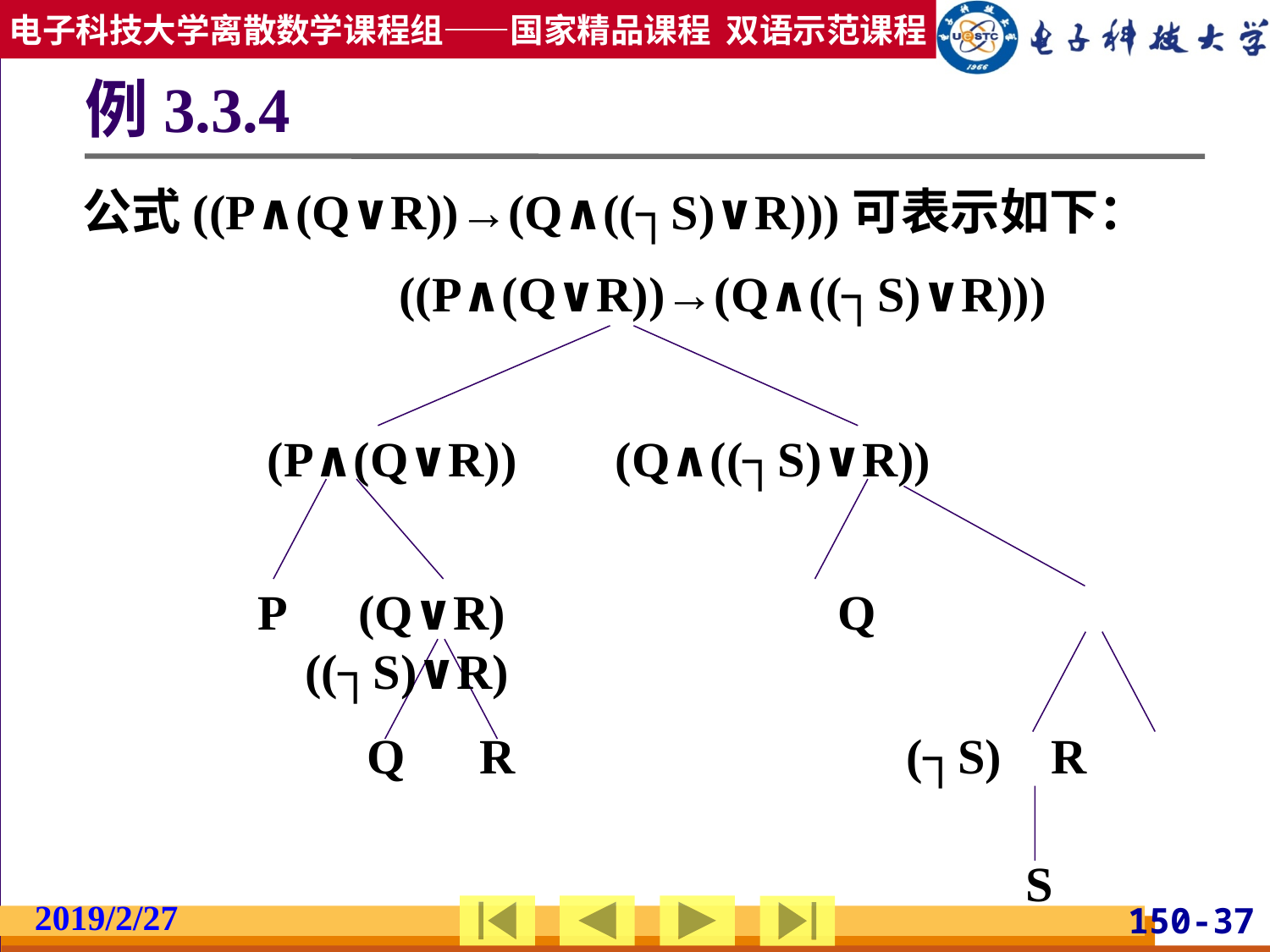

# 例3.3.4
公式((P∧(Q∨R))→(Q∧((┐S)∨R)))可表示如下：
			((P∧(Q∨R))→(Q∧((┐S)∨R)))

(P∧(Q∨R))        (Q∧((┐S)∨R))

P      (Q∨R)      		  Q   	      ((┐S)∨R)

Q      R            		         (┐S)    R

S
2019/2/27